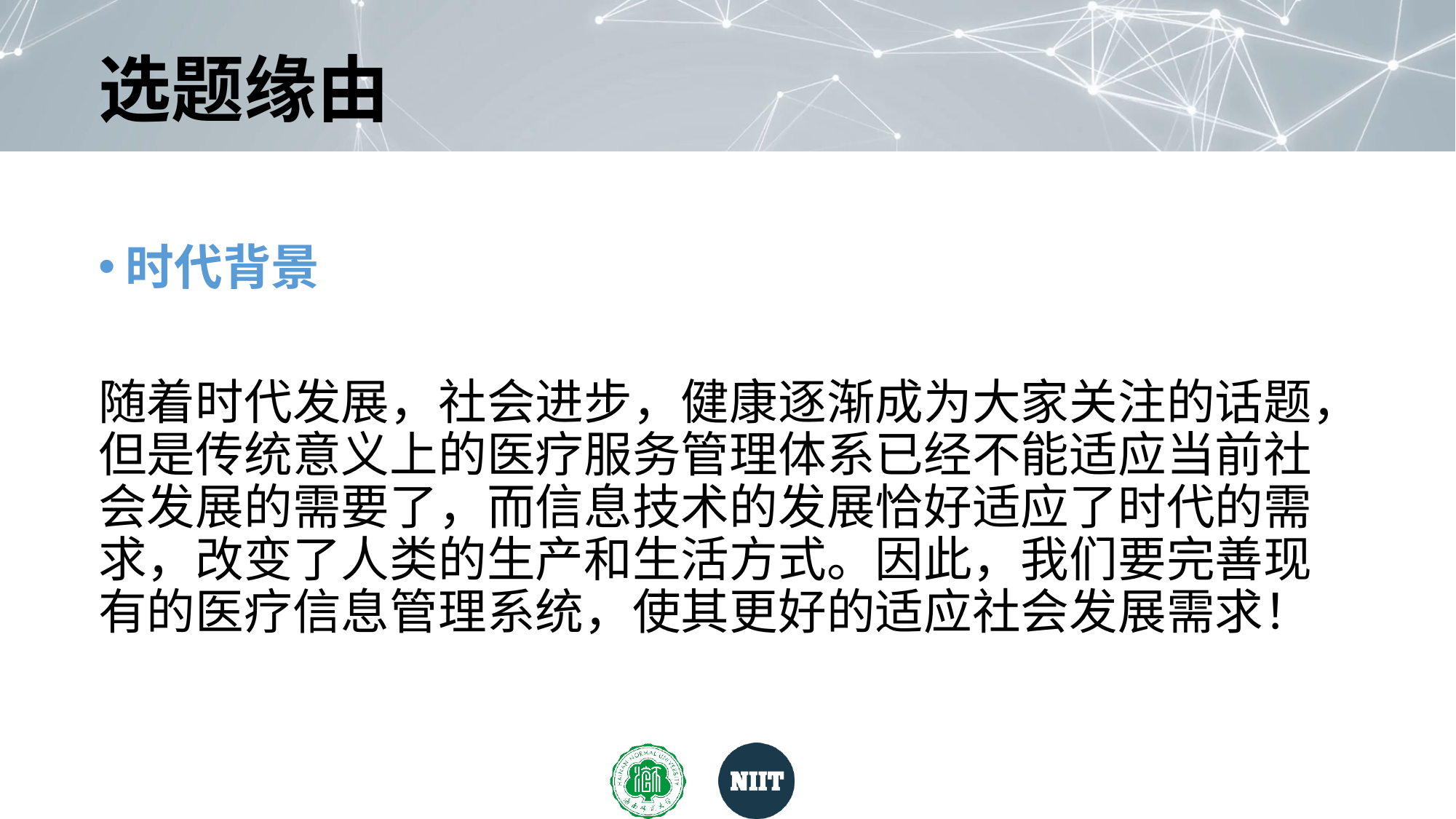

# 选题缘由

时代背景

随着时代发展，社会进步，健康逐渐成为大家关注的话题，但是传统意义上的医疗服务管理体系已经不能适应当前社会发展的需要了，而信息技术的发展恰好适应了时代的需求，改变了人类的生产和生活方式。因此，我们要完善现有的医疗信息管理系统，使其更好的适应社会发展需求！